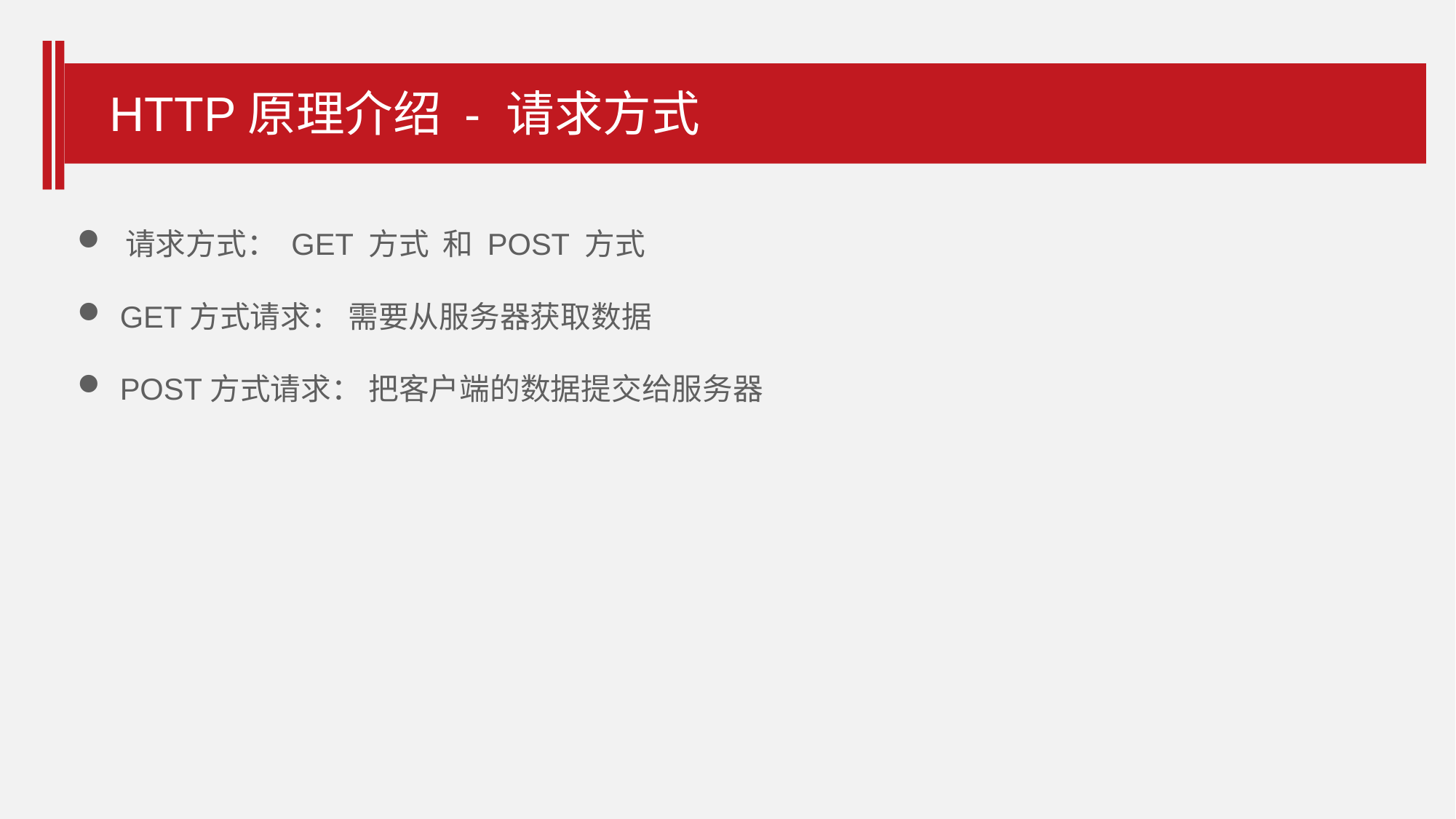

HTTP原理介绍 - 请求方式
 请求方式： GET 方式  和 POST 方式
 GET方式请求： 需要从服务器获取数据
 POST方式请求： 把客户端的数据提交给服务器